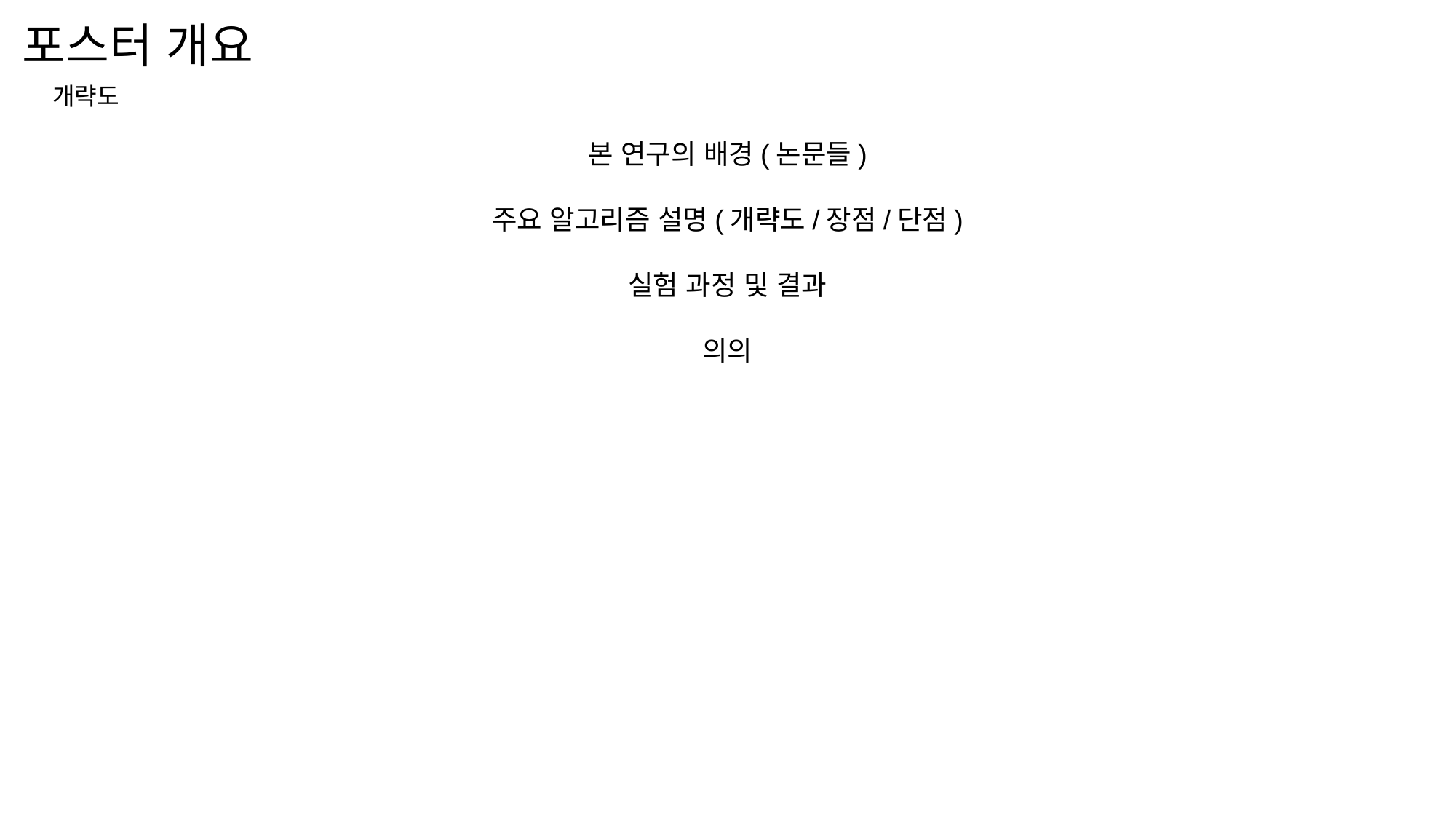

# 포스터 개요
개략도
본 연구의 배경(논문들)

주요 알고리즘 설명(개략도/장점/단점)

실험 과정 및 결과

의의